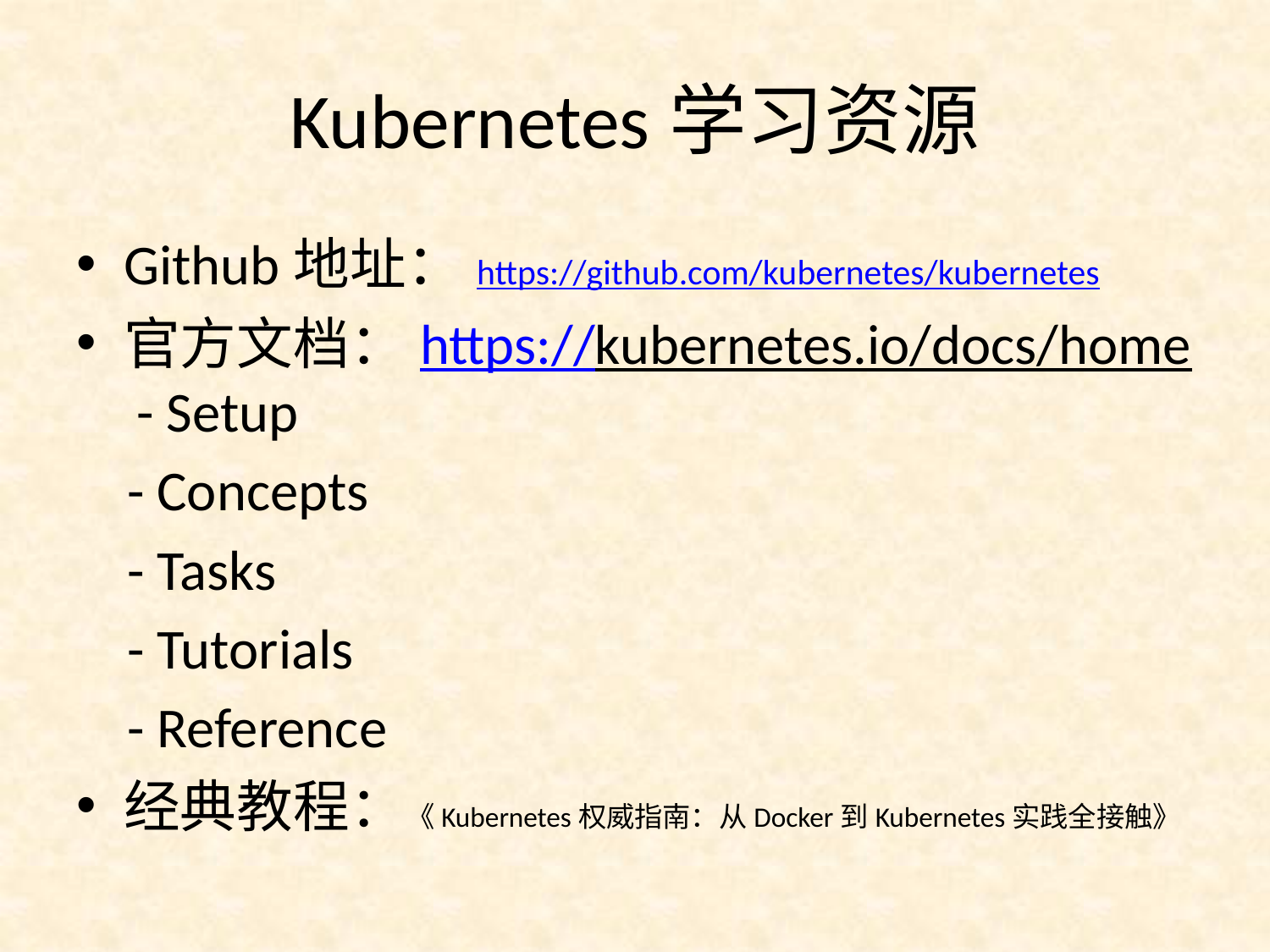

# Kubernetes学习资源
Github地址：https://github.com/kubernetes/kubernetes
官方文档：https://kubernetes.io/docs/home
 - Setup
    - Concepts
    - Tasks
    - Tutorials
    - Reference
经典教程：《Kubernetes权威指南：从Docker到Kubernetes实践全接触》